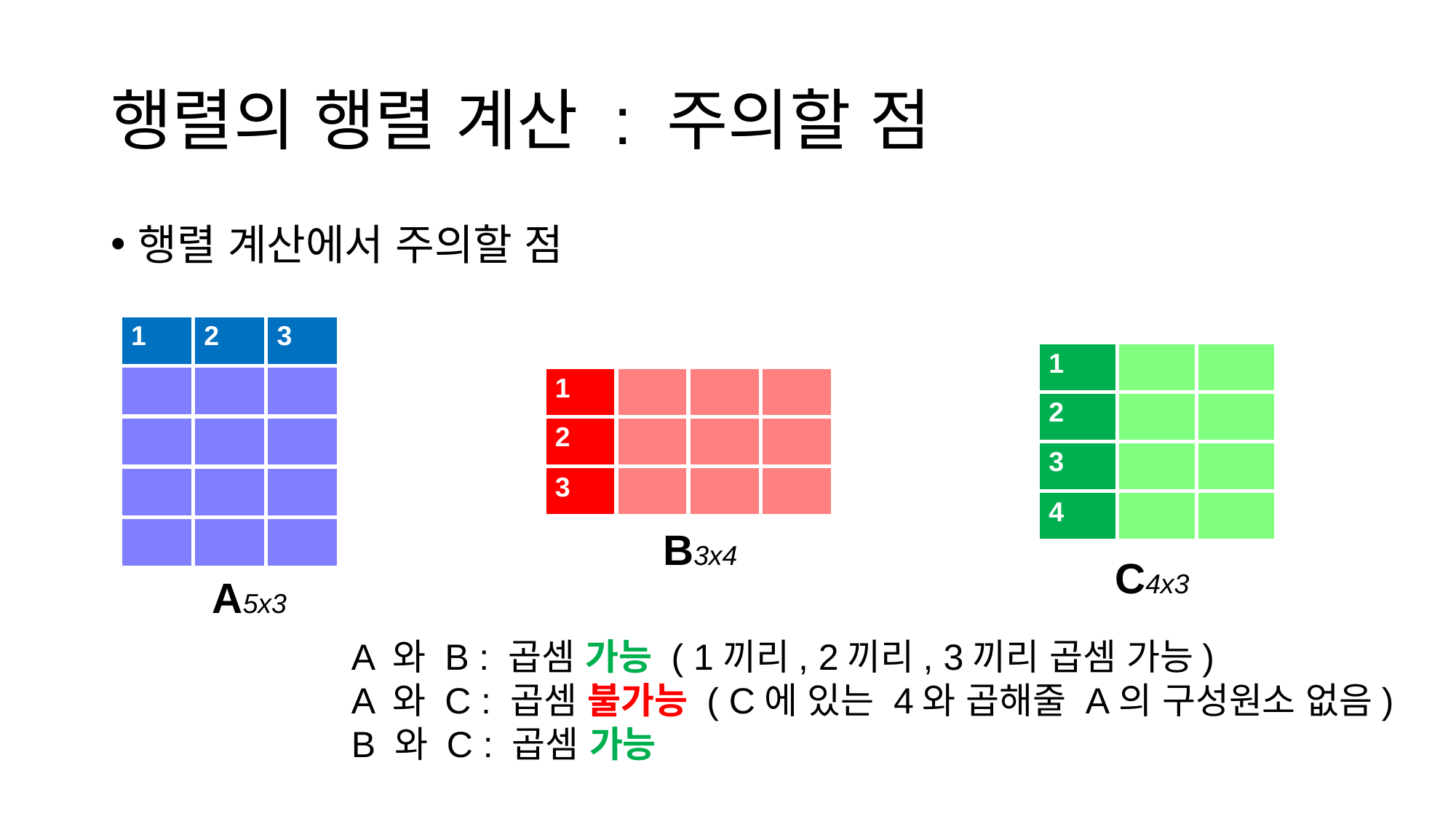

# 행렬의 행렬 계산 : 주의할 점
행렬 계산에서 주의할 점

| 1 | 2 | 3 |
| --- | --- | --- |
|  |  |  |
|  |  |  |
|  |  |  |
|  |  |  |
| 1 |  |  |
| --- | --- | --- |
| 2 |  |  |
| 3 |  |  |
| 4 |  |  |
| 1 |  |  |  |
| --- | --- | --- | --- |
| 2 |  |  |  |
| 3 |  |  |  |
B3x4
C4x3
A5x3
A 와 B : 곱셈 가능 ( 1끼리, 2끼리, 3끼리 곱셈 가능)
A 와 C : 곱셈 불가능 ( C에 있는 4와 곱해줄 A의 구성원소 없음)
B 와 C : 곱셈 가능